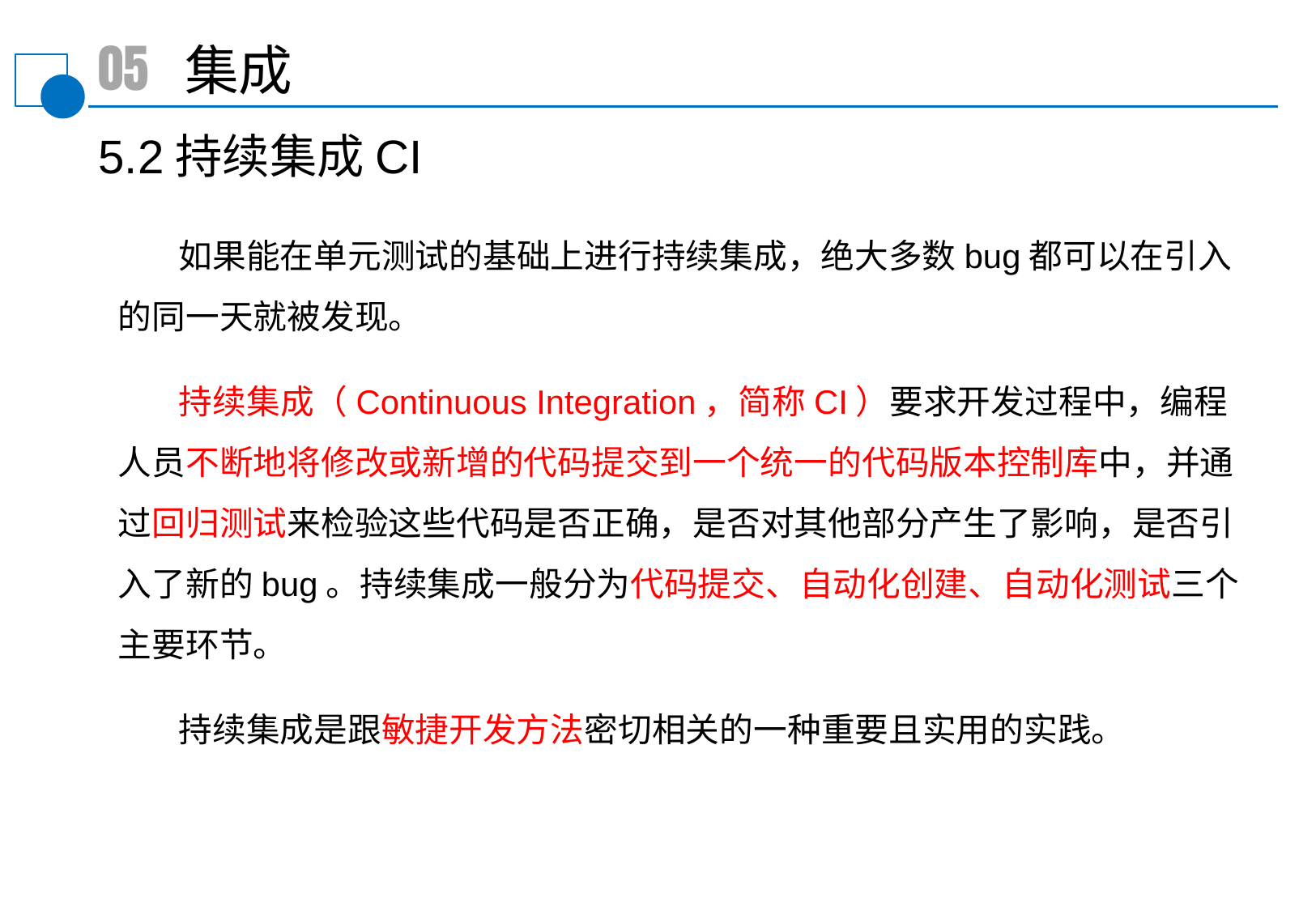

集成
05

5.2持续集成CI
       如果能在单元测试的基础上进行持续集成，绝大多数bug都可以在引入的同一天就被发现。

持续集成（Continuous Integration，简称CI）要求开发过程中，编程人员不断地将修改或新增的代码提交到一个统一的代码版本控制库中，并通过回归测试来检验这些代码是否正确，是否对其他部分产生了影响，是否引入了新的bug。持续集成一般分为代码提交、自动化创建、自动化测试三个主要环节。

       持续集成是跟敏捷开发方法密切相关的一种重要且实用的实践。